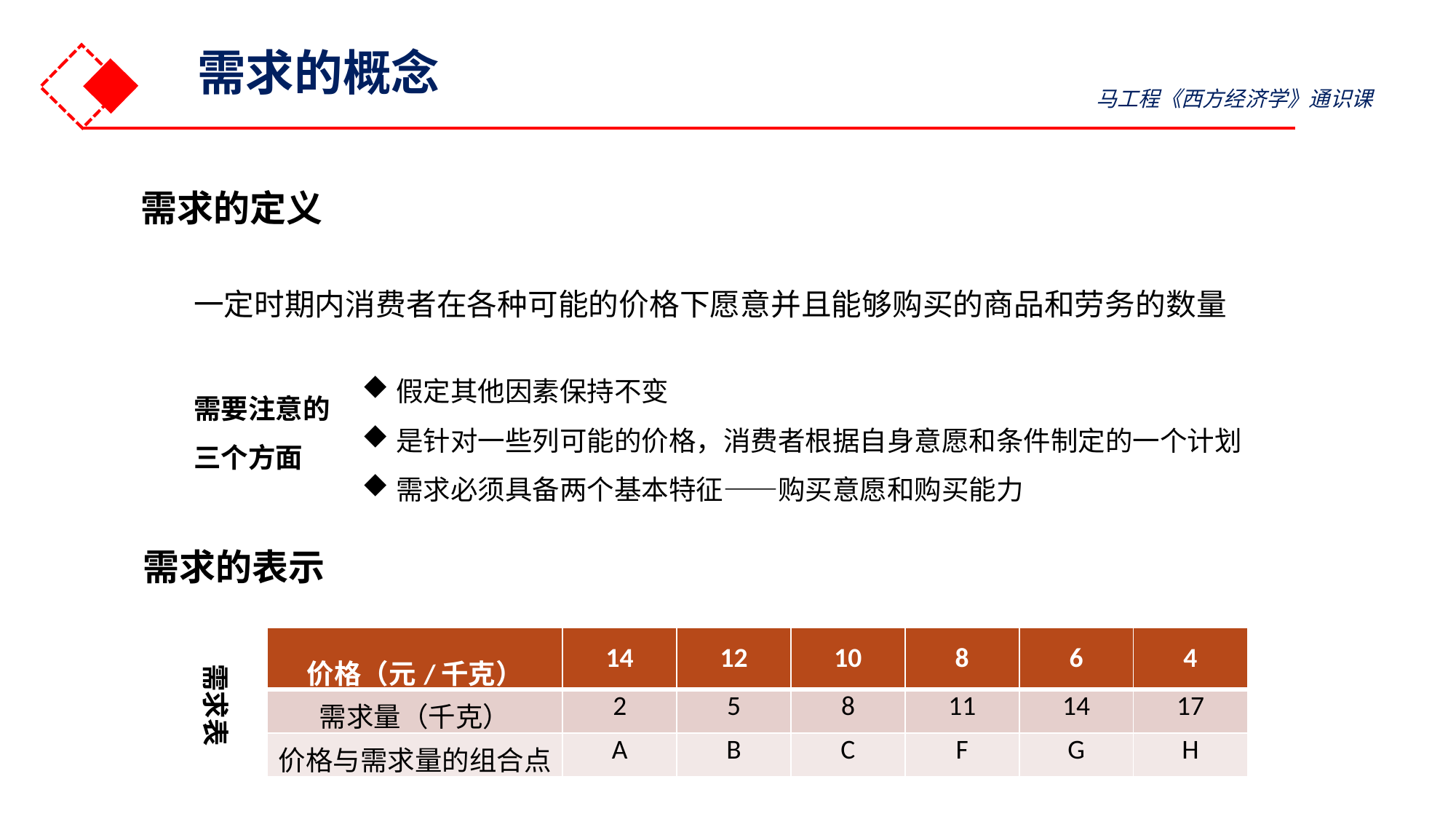

需求的概念

马工程《西方经济学》通识课
需求的定义
一定时期内消费者在各种可能的价格下愿意并且能够购买的商品和劳务的数量

假定其他因素保持不变
是针对一些列可能的价格，消费者根据自身意愿和条件制定的一个计划
需求必须具备两个基本特征——购买意愿和购买能力
需要注意的三个方面

需求的表示
| 价格（元/千克） | 14 | 12 | 10 | 8 | 6 | 4 |
| --- | --- | --- | --- | --- | --- | --- |
| 需求量（千克） | 2 | 5 | 8 | 11 | 14 | 17 |
| 价格与需求量的组合点 | A | B | C | F | G | H |
需求表